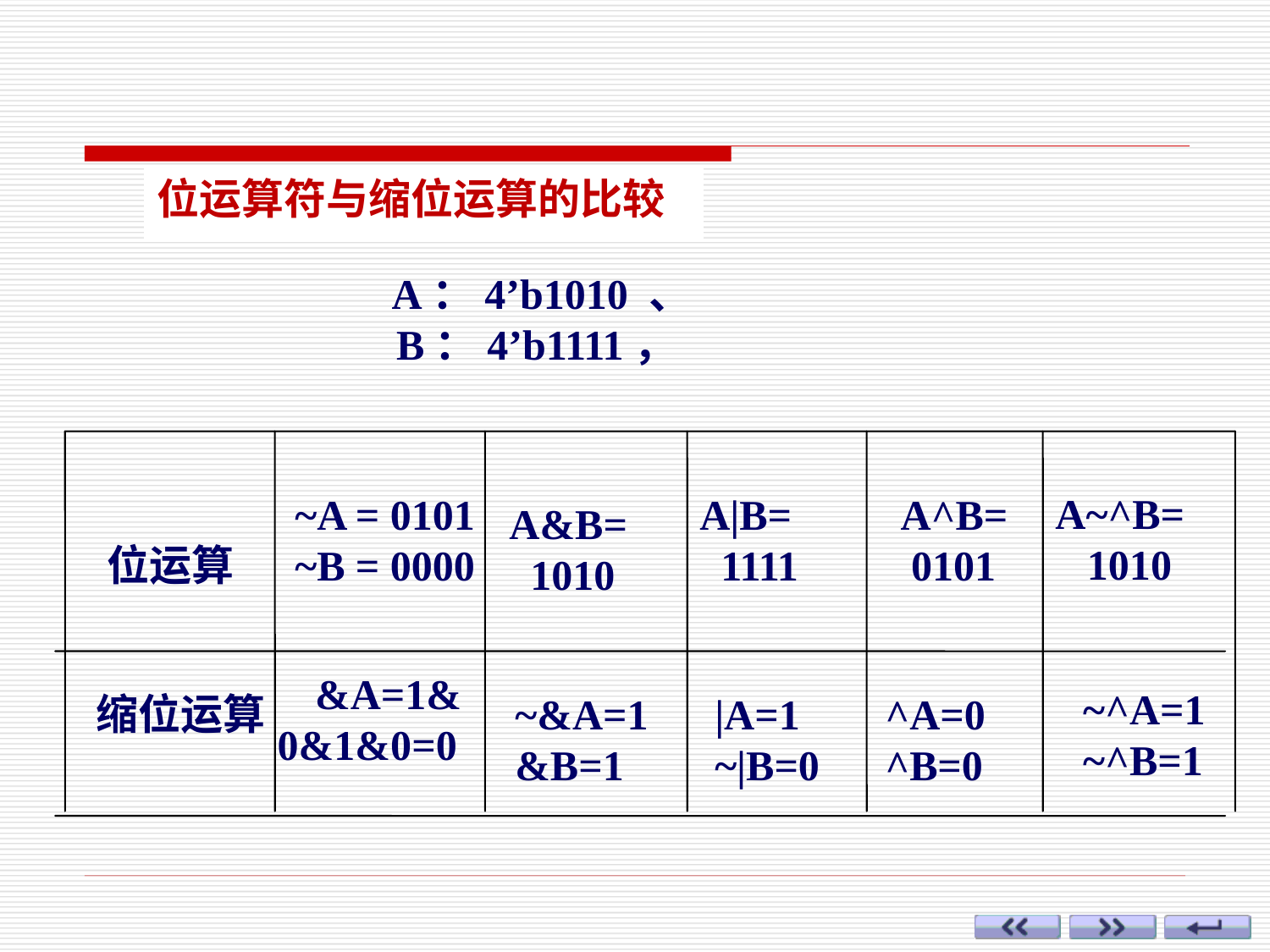

位运算符与缩位运算的比较
 A：4’b1010 、
B：4’b1111，

A~^B=
   1010

  位运算
~A = 0101
~B = 0000
A|B=
  1111
  A^B=
   0101
   A&B=
     1010

&A=1&0&1&0=0
~^A=1
~^B=1
   缩位运算
~&A=1
&B=1
|A=1
~|B=0
^A=0
^B=0